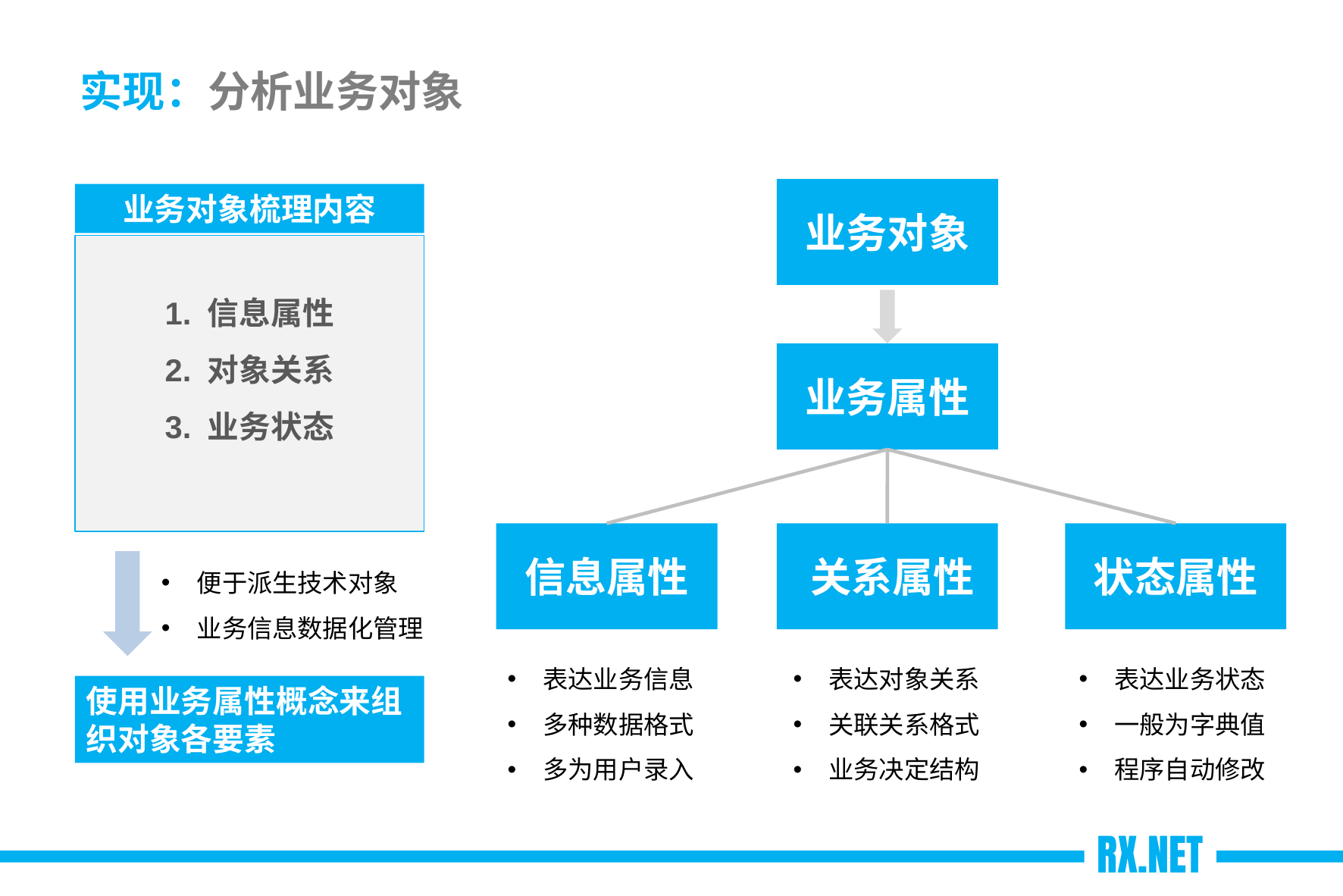

# 实现：分析业务对象

业务对象梳理内容
业务对象

1. 信息属性
2. 对象关系
3. 业务状态

业务属性

信息属性
关系属性
状态属性
便于派生技术对象
业务信息数据化管理

表达业务信息
多种数据格式
多为用户录入
表达对象关系
关联关系格式
业务决定结构
表达业务状态
一般为字典值
程序自动修改
使用业务属性概念来组织对象各要素